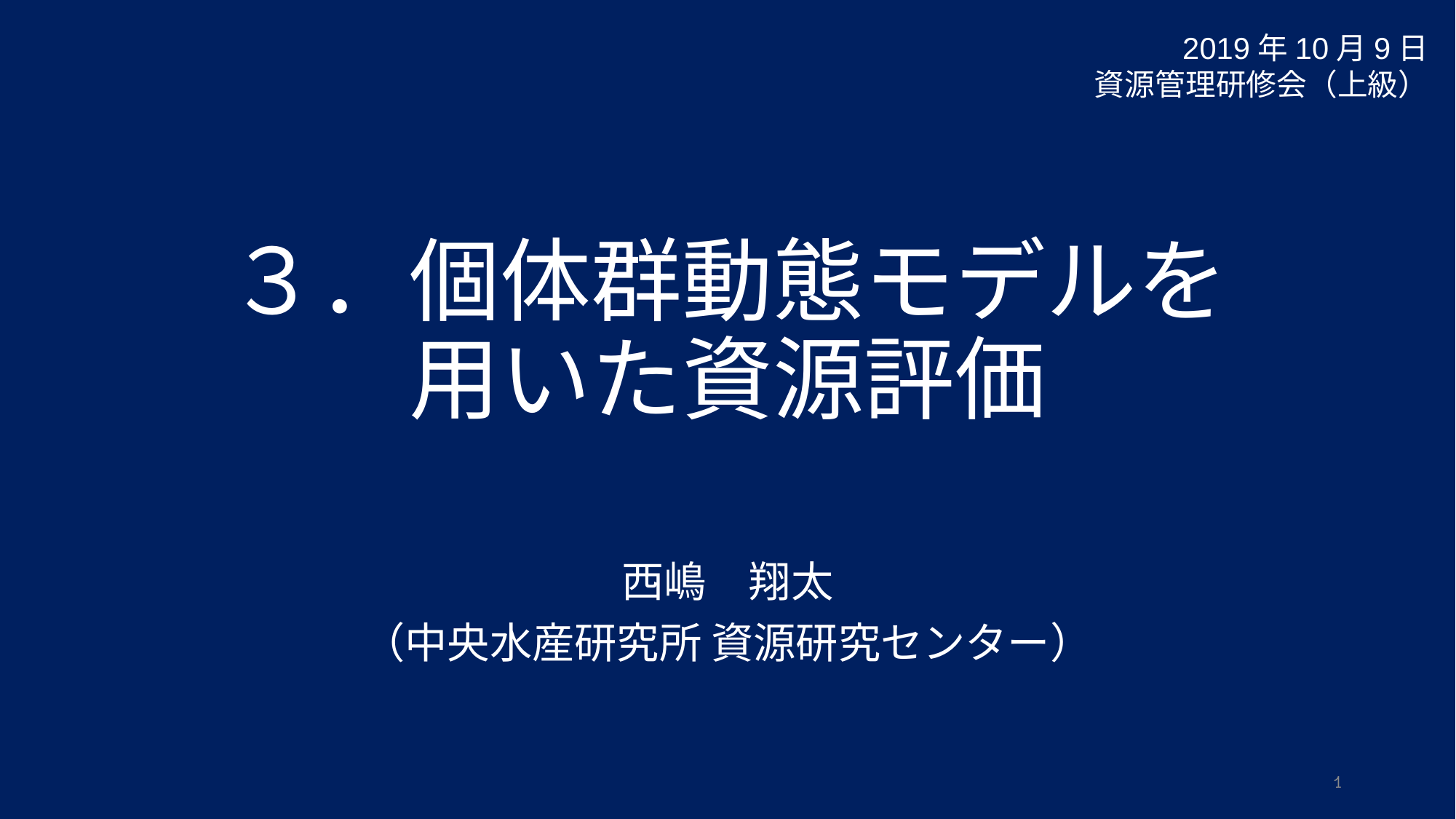

2019年10月9日
資源管理研修会（上級）
# ３．個体群動態モデルを用いた資源評価
西嶋　翔太
（中央水産研究所 資源研究センター）
1